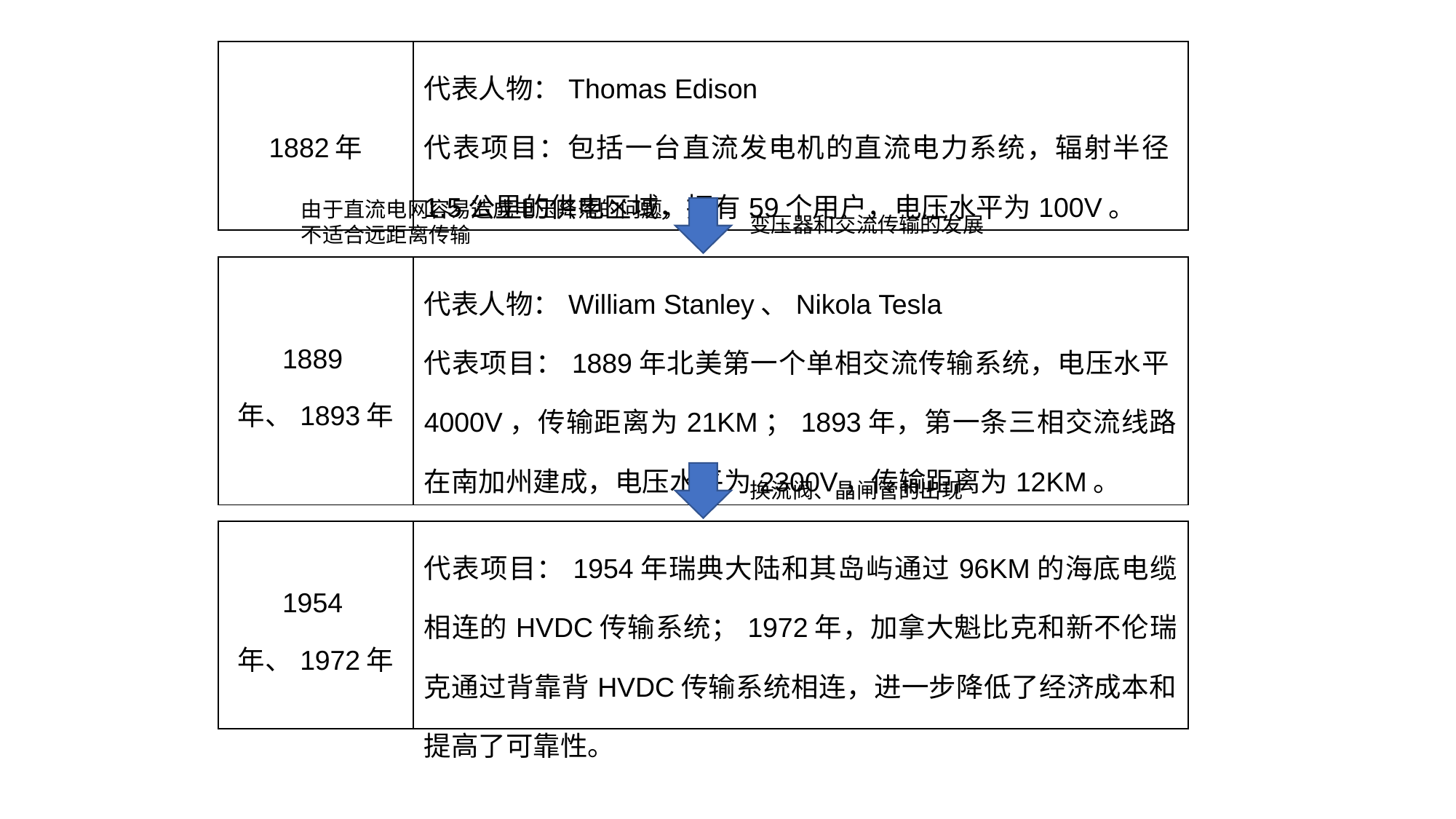

| 1882年 | 代表人物：Thomas Edison 代表项目：包括一台直流发电机的直流电力系统，辐射半径1.5公里的供电区域，拥有59个用户，电压水平为100V。 |
| --- | --- |
由于直流电网容易造成电压降落的问题，不适合远距离传输

变压器和交流传输的发展
| 1889年、1893年 | 代表人物：William Stanley、Nikola Tesla 代表项目：1889年北美第一个单相交流传输系统，电压水平4000V，传输距离为21KM；1893年，第一条三相交流线路在南加州建成，电压水平为2300V，传输距离为12KM。 |
| --- | --- |

换流阀、晶闸管的出现
| 1954年、1972年 | 代表项目：1954年瑞典大陆和其岛屿通过96KM的海底电缆相连的HVDC传输系统；1972年，加拿大魁比克和新不伦瑞克通过背靠背HVDC传输系统相连，进一步降低了经济成本和提高了可靠性。 |
| --- | --- |